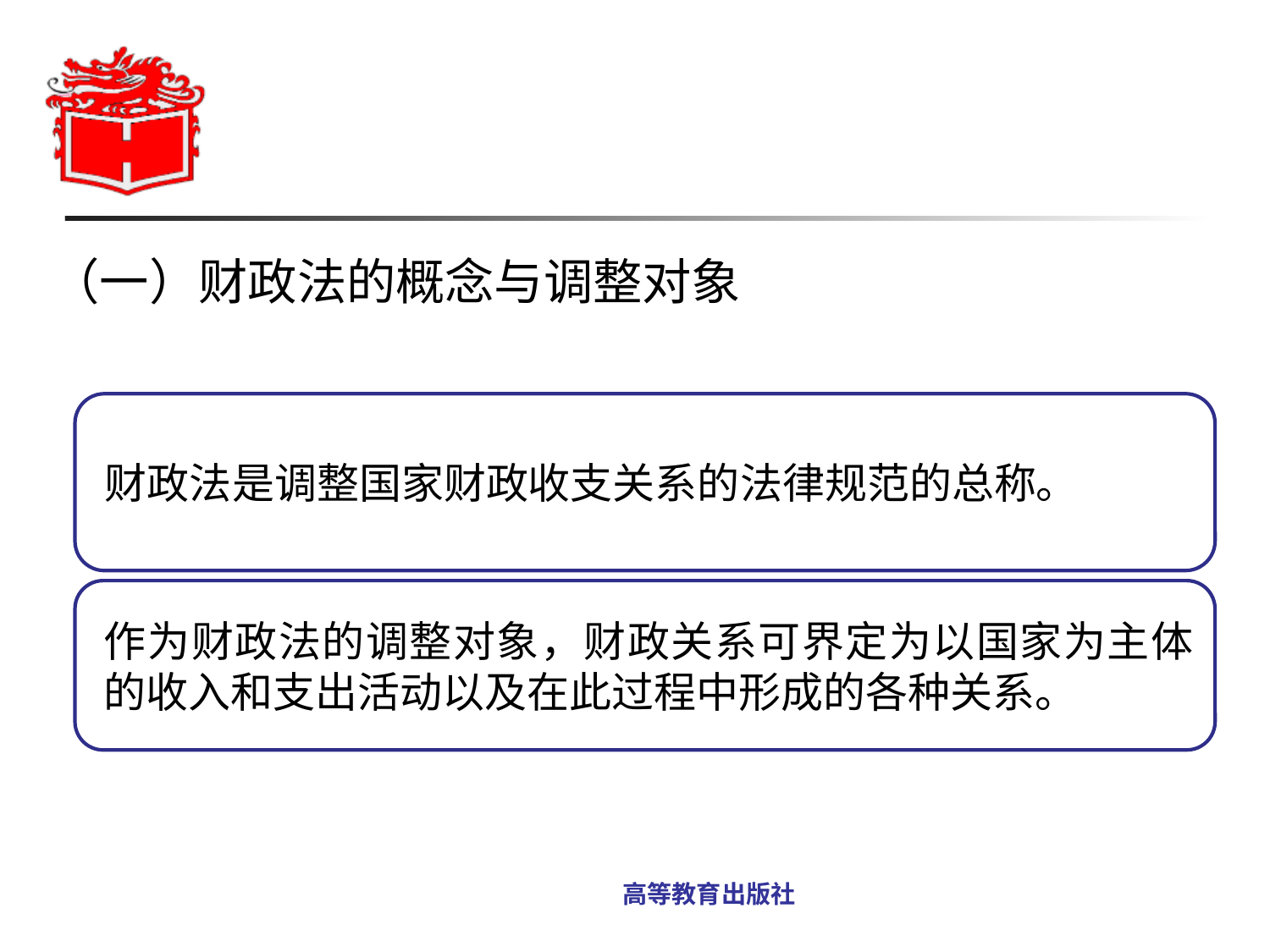

（一）财政法的概念与调整对象

财政法是调整国家财政收支关系的法律规范的总称。
作为财政法的调整对象，财政关系可界定为以国家为主体的收入和支出活动以及在此过程中形成的各种关系。

高等教育出版社